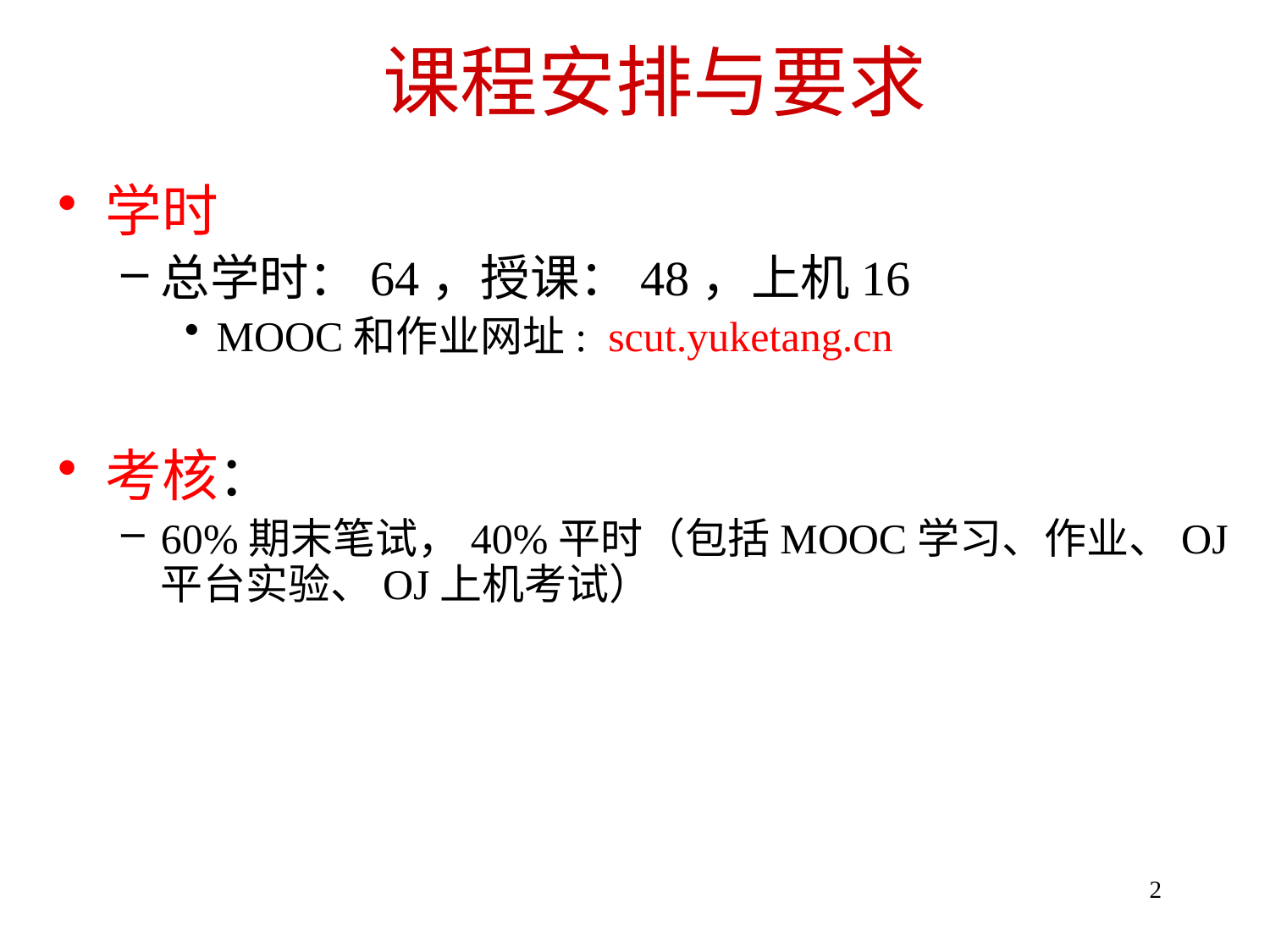

# 课程安排与要求
学时
总学时：64，授课：48，上机16
MOOC和作业网址:  scut.yuketang.cn

考核：
60%期末笔试，40%平时（包括MOOC学习、作业、OJ平台实验、OJ上机考试）

2